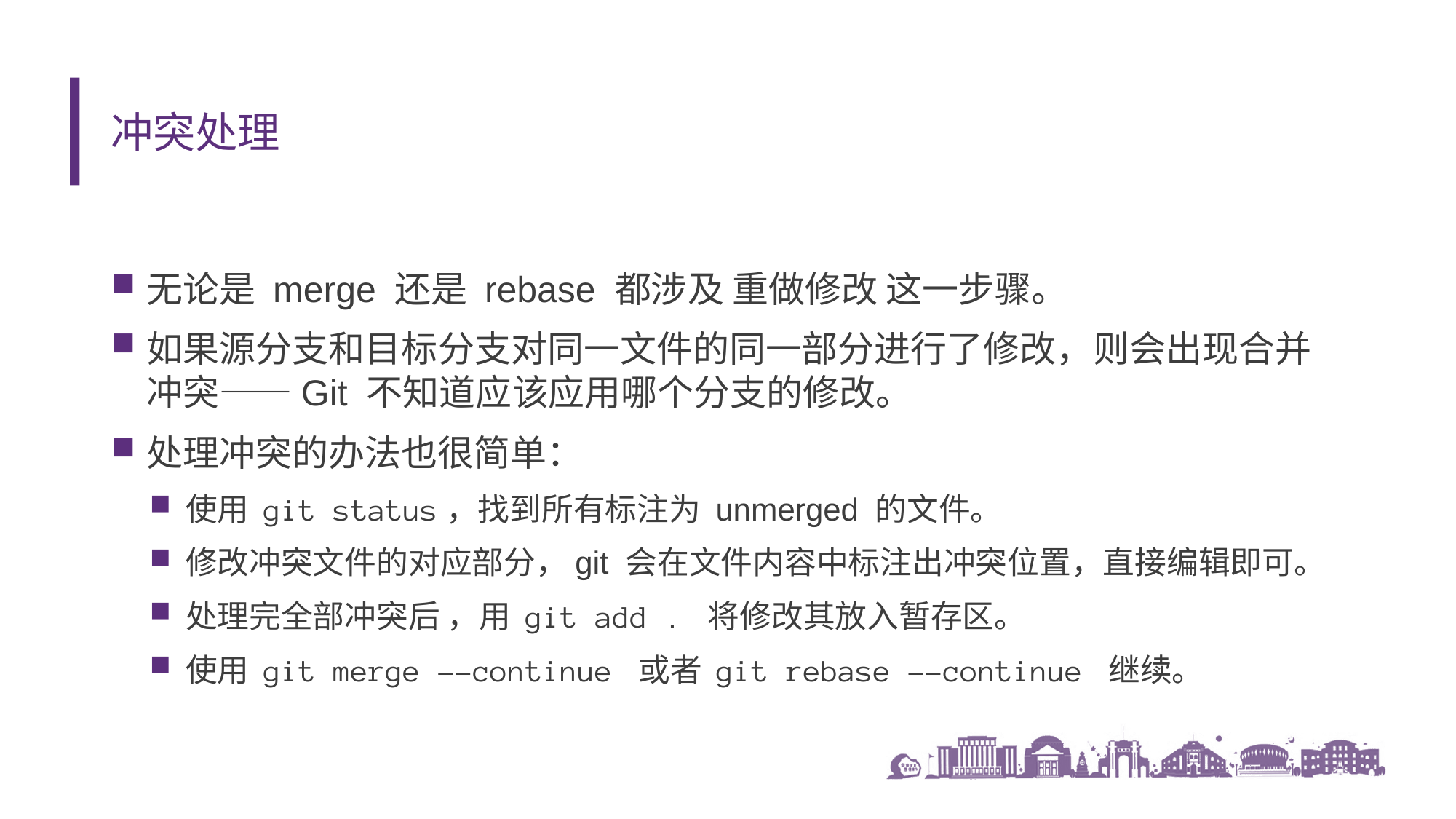

# 冲突处理
无论是 merge 还是 rebase 都涉及 重做修改 这一步骤。
如果源分支和目标分支对同一文件的同一部分进行了修改，则会出现合并冲突——Git 不知道应该应用哪个分支的修改。
处理冲突的办法也很简单：
使用 git status，找到所有标注为 unmerged 的文件。
修改冲突文件的对应部分，git 会在文件内容中标注出冲突位置，直接编辑即可。
处理完全部冲突后 ，用 git add . 将修改其放入暂存区。
使用 git merge --continue 或者 git rebase --continue 继续。